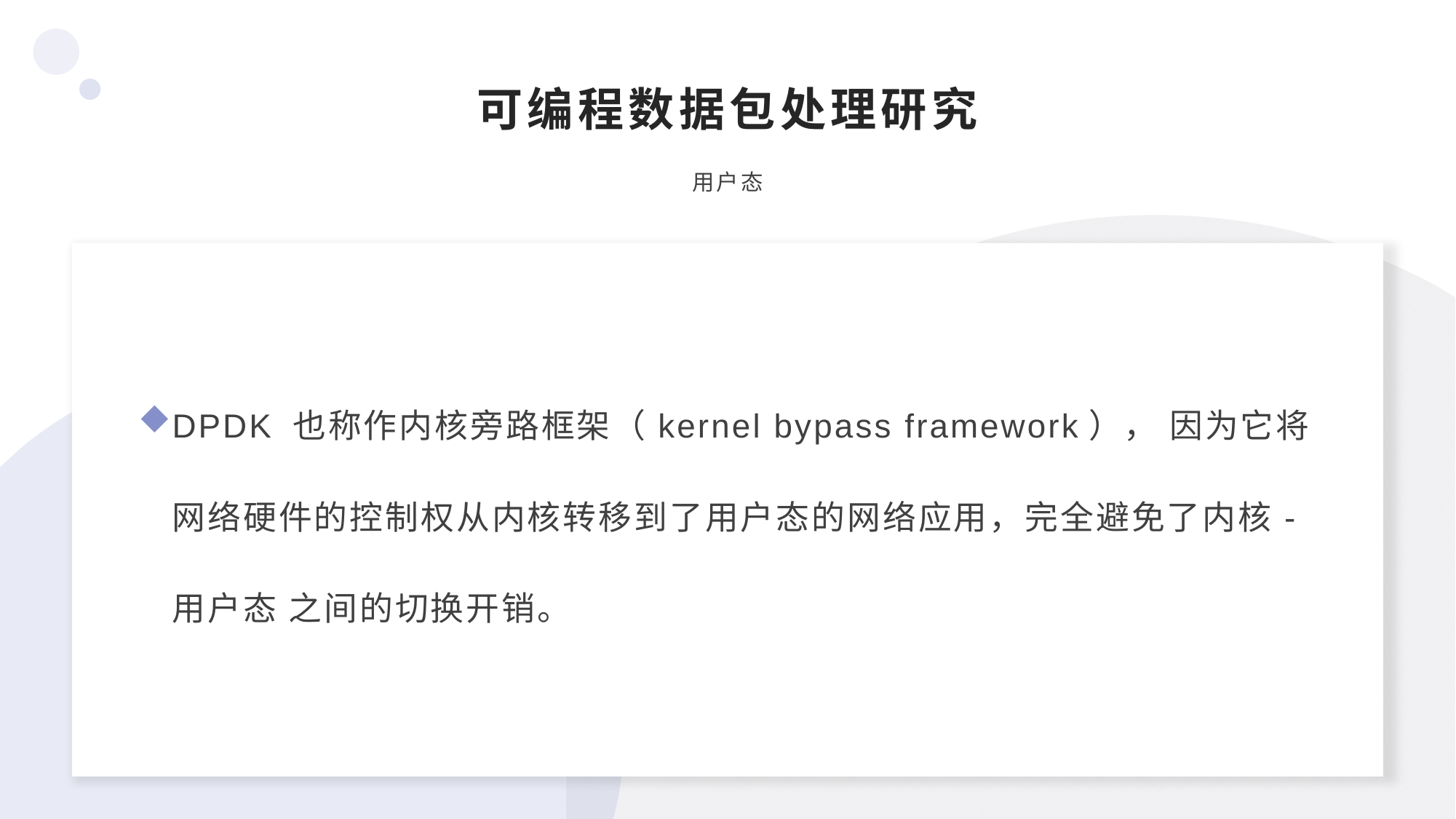

可编程数据包处理研究

用户态

DPDK 也称作内核旁路框架（kernel bypass framework）， 因为它将网络硬件的控制权从内核转移到了用户态的网络应用，完全避免了内核-用户态 之间的切换开销。